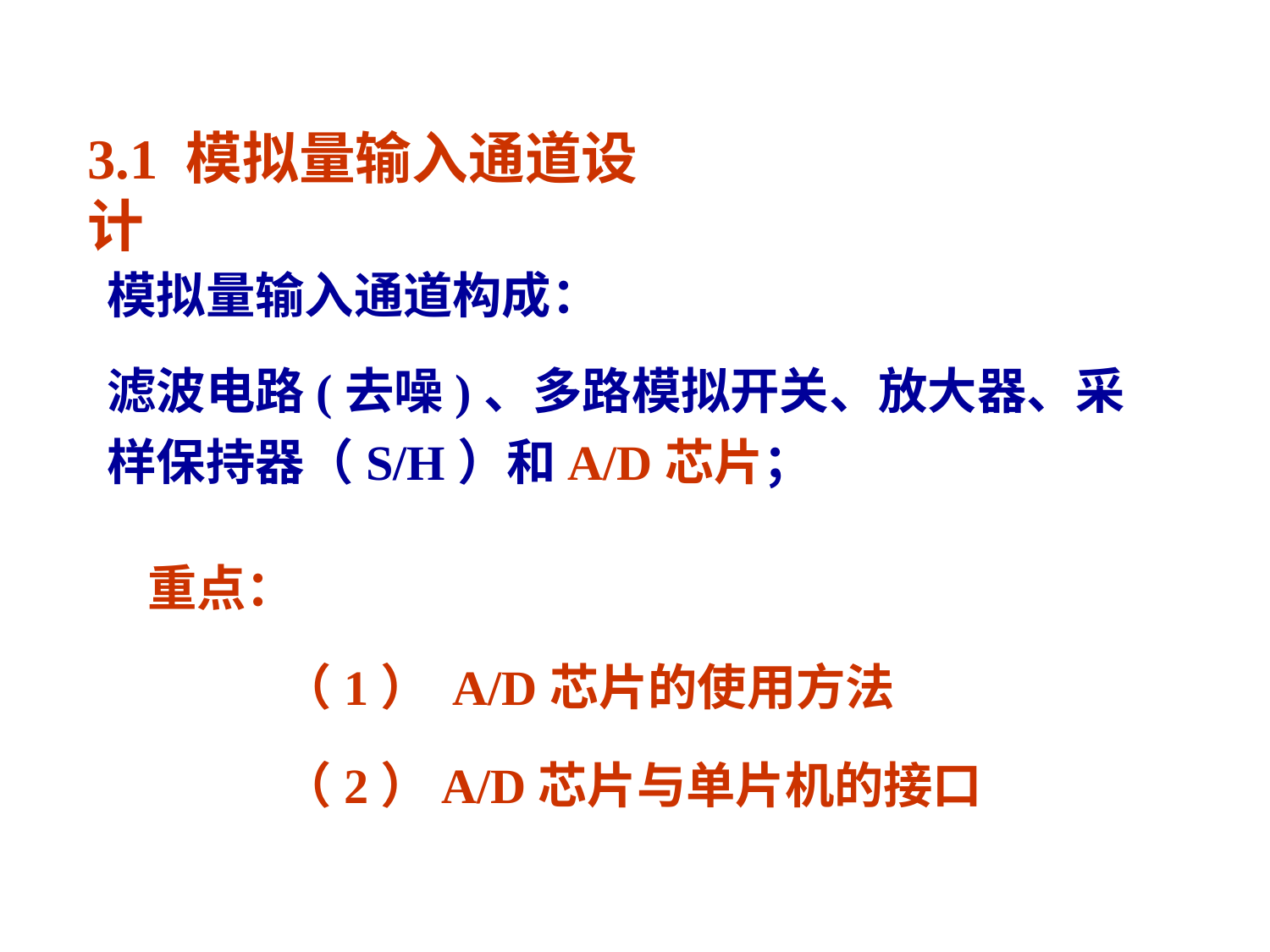

3.1 模拟量输入通道设计
模拟量输入通道构成：
滤波电路(去噪)、多路模拟开关、放大器、采样保持器（S/H）和A/D芯片；
重点：
           （1） A/D芯片的使用方法
           （2）A/D芯片与单片机的接口